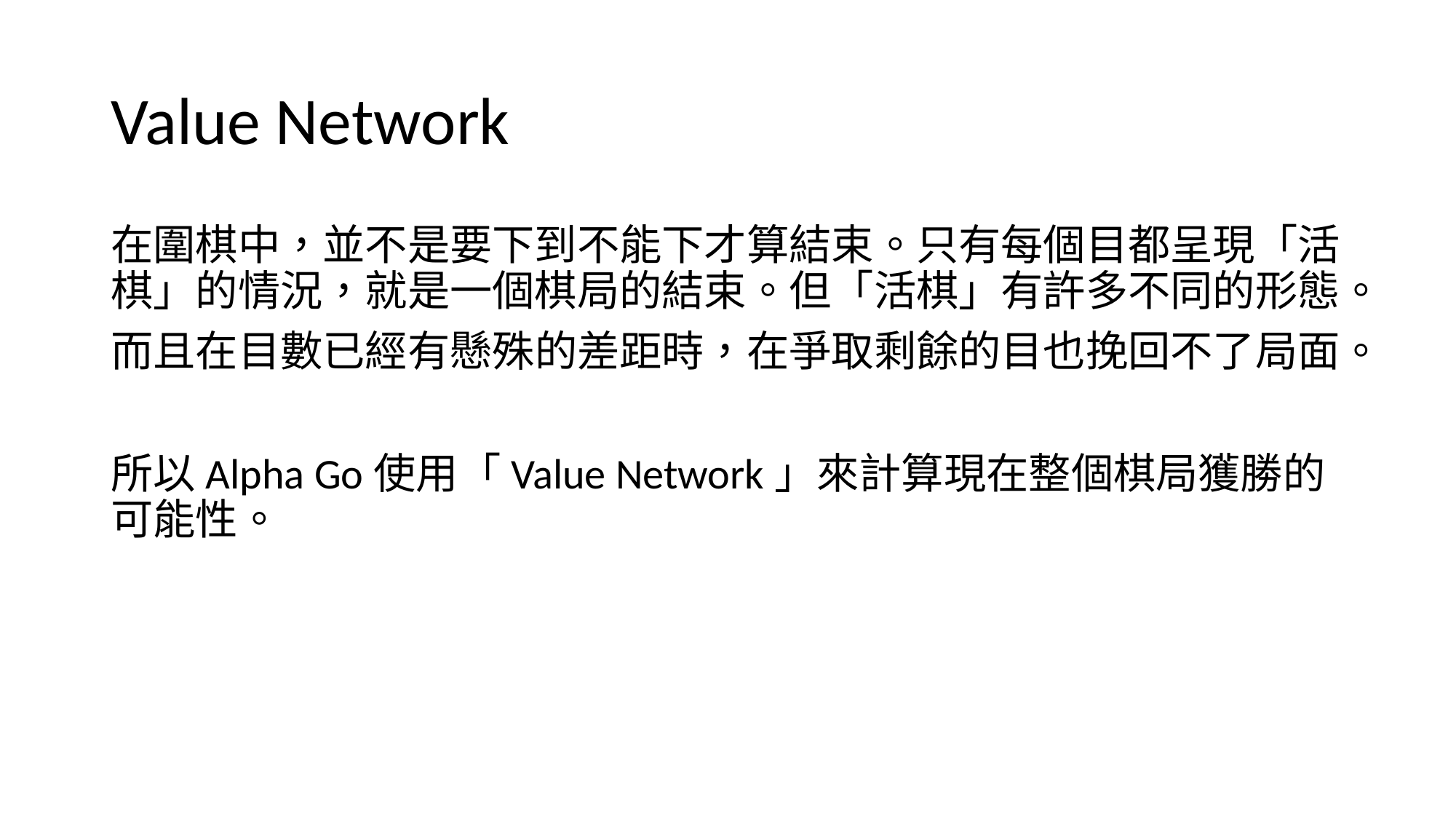

# Value Network
在圍棋中，並不是要下到不能下才算結束。只有每個目都呈現「活棋」的情況，就是一個棋局的結束。但「活棋」有許多不同的形態。
而且在目數已經有懸殊的差距時，在爭取剩餘的目也挽回不了局面。

所以Alpha Go使用「Value Network」來計算現在整個棋局獲勝的可能性。